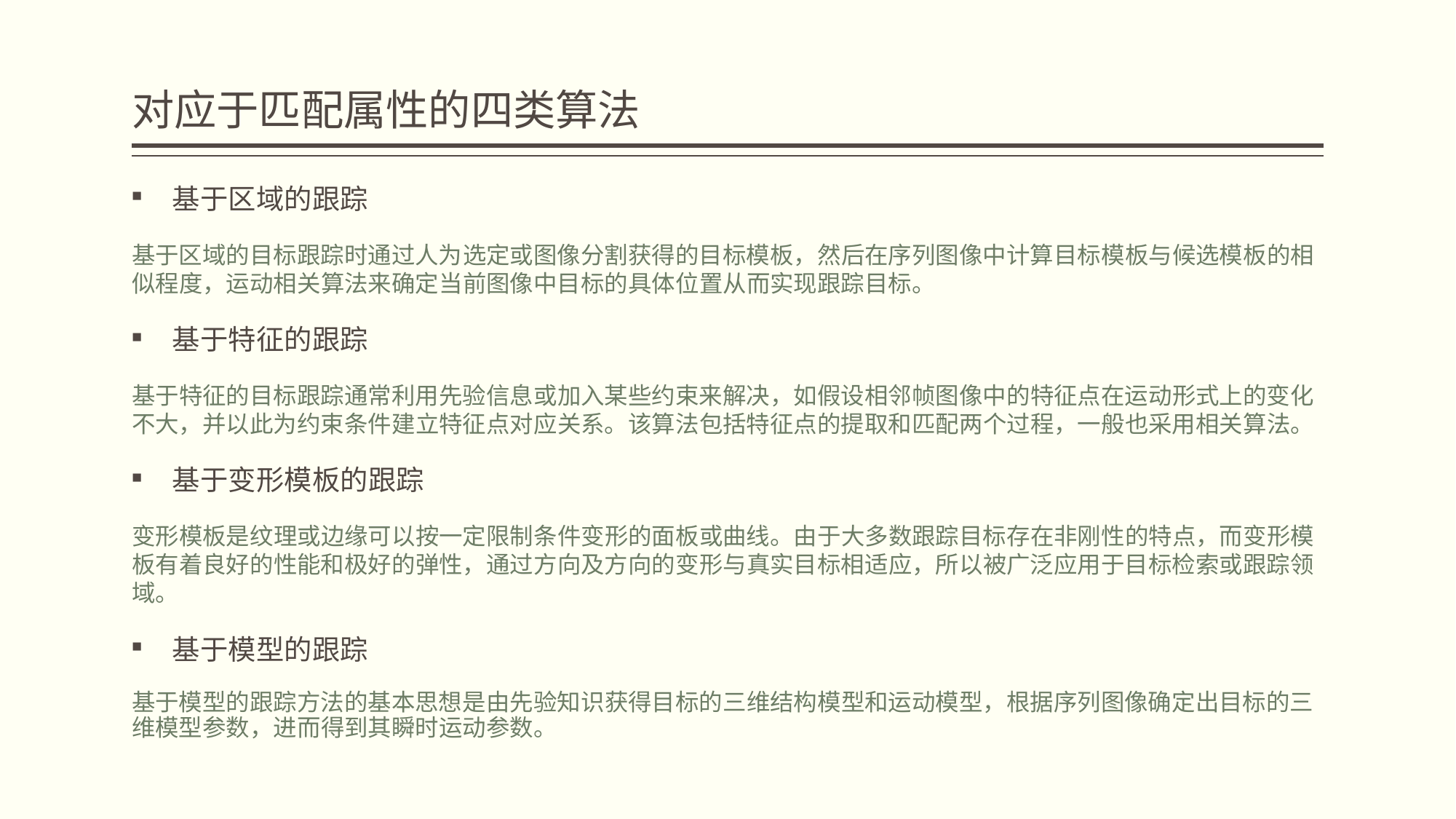

# 对应于匹配属性的四类算法
基于区域的跟踪
基于区域的目标跟踪时通过人为选定或图像分割获得的目标模板，然后在序列图像中计算目标模板与候选模板的相似程度，运动相关算法来确定当前图像中目标的具体位置从而实现跟踪目标。
基于特征的跟踪
基于特征的目标跟踪通常利用先验信息或加入某些约束来解决，如假设相邻帧图像中的特征点在运动形式上的变化不大，并以此为约束条件建立特征点对应关系。该算法包括特征点的提取和匹配两个过程，一般也采用相关算法。
基于变形模板的跟踪
变形模板是纹理或边缘可以按一定限制条件变形的面板或曲线。由于大多数跟踪目标存在非刚性的特点，而变形模板有着良好的性能和极好的弹性，通过方向及方向的变形与真实目标相适应，所以被广泛应用于目标检索或跟踪领域。
基于模型的跟踪
基于模型的跟踪方法的基本思想是由先验知识获得目标的三维结构模型和运动模型，根据序列图像确定出目标的三维模型参数，进而得到其瞬时运动参数。